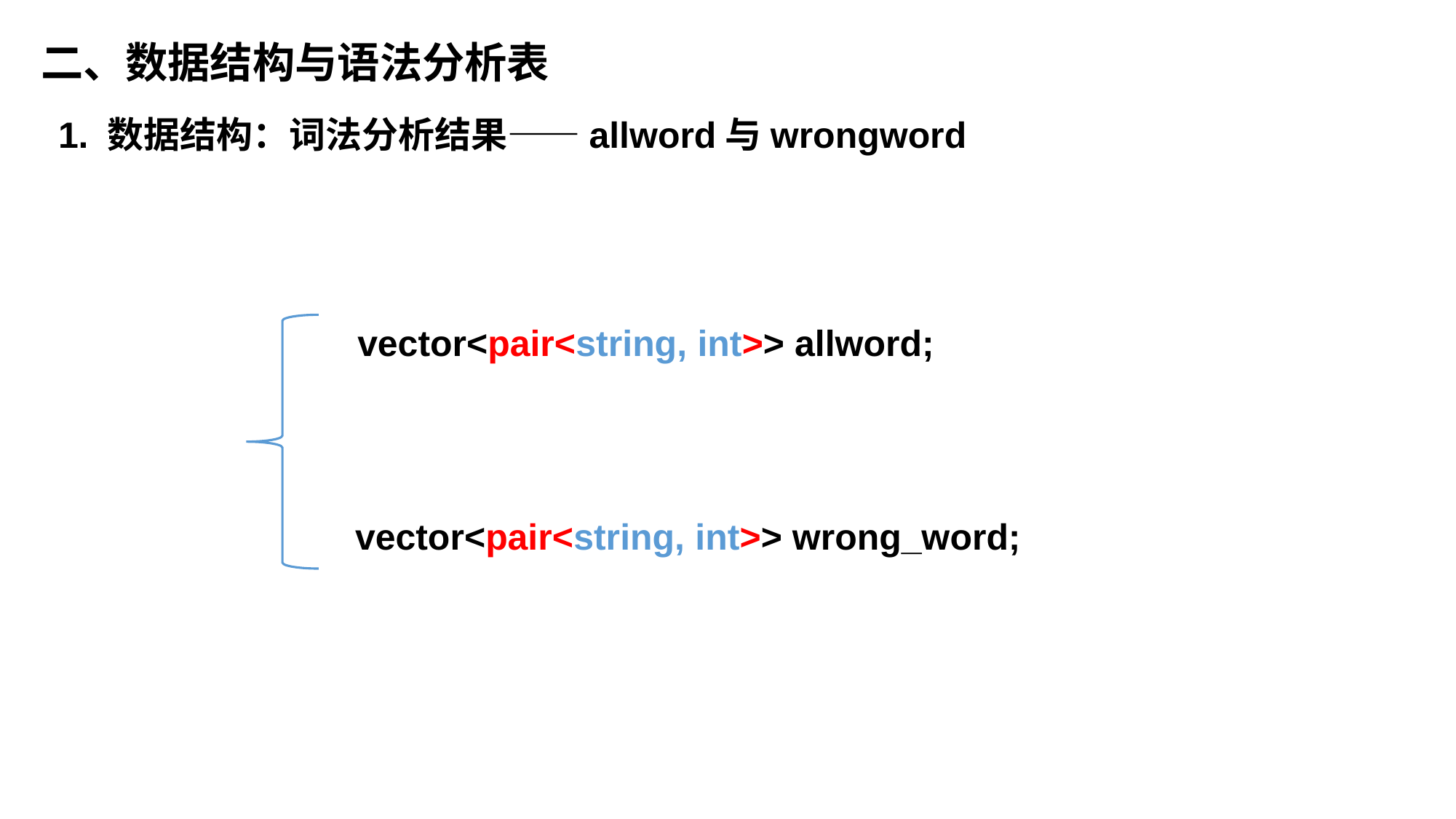

二、数据结构与语法分析表
1. 数据结构：词法分析结果——allword与wrongword

vector<pair<string, int>> allword;
vector<pair<string, int>> wrong_word;